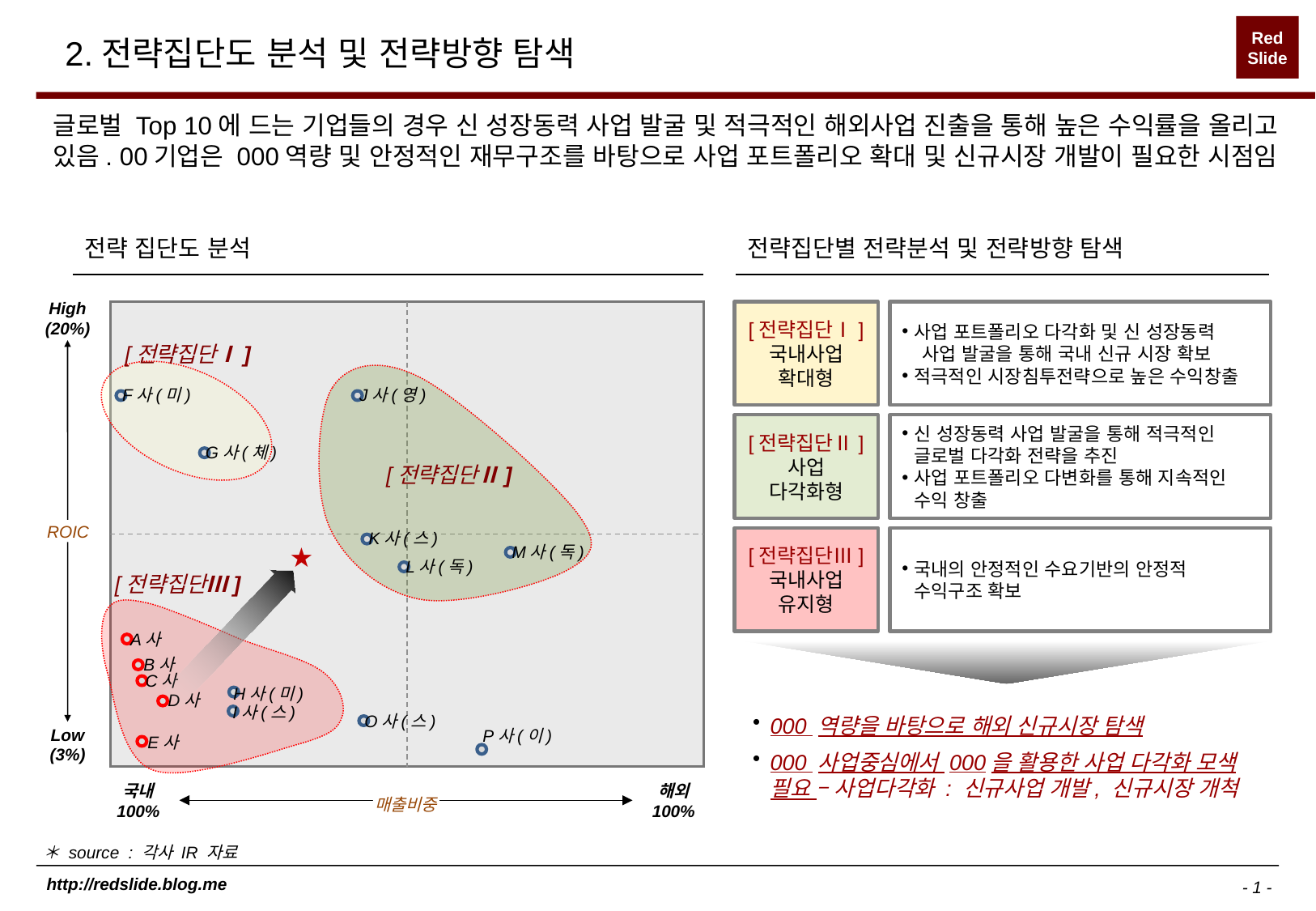

# 2.전략집단도 분석 및 전략방향 탐색
글로벌 Top 10에 드는 기업들의 경우 신 성장동력 사업 발굴 및 적극적인 해외사업 진출을 통해 높은 수익률을 올리고 있음. 00기업은 000역량 및 안정적인 재무구조를 바탕으로 사업 포트폴리오 확대 및 신규시장 개발이 필요한 시점임
전략 집단도 분석
전략집단별 전략분석 및 전략방향 탐색
High
(20%)

[전략집단Ⅰ]
국내사업
확대형
사업 포트폴리오 다각화 및 신 성장동력
   사업 발굴을 통해 국내 신규 시장 확보
적극적인 시장침투전략으로 높은 수익창출
[전략집단Ⅰ]

F사(미)
J사(영)

[전략집단Ⅱ]
사업
다각화형
신 성장동력 사업 발굴을 통해 적극적인 글로벌 다각화 전략을 추진
사업 포트폴리오 다변화를 통해 지속적인 수익 창출
G사(체)

[전략집단Ⅱ]
ROIC
[전략집단Ⅲ]
국내사업
유지형
국내의 안정적인 수요기반의 안정적 수익구조 확보
K사(스)

★
M사(독)

L사(독)

[전략집단Ⅲ]

A사

B사

C사

H사(미)

D사

I사(스)
000 역량을 바탕으로 해외 신규시장 탐색
000 사업중심에서 000을 활용한 사업 다각화 모색 필요 – 사업다각화 : 신규사업 개발, 신규시장 개척

O사(스)

Low
(3%)
P사(이)
E사

국내
100%
해외
100%
매출비중
＊ source  : 각사 IR 자료